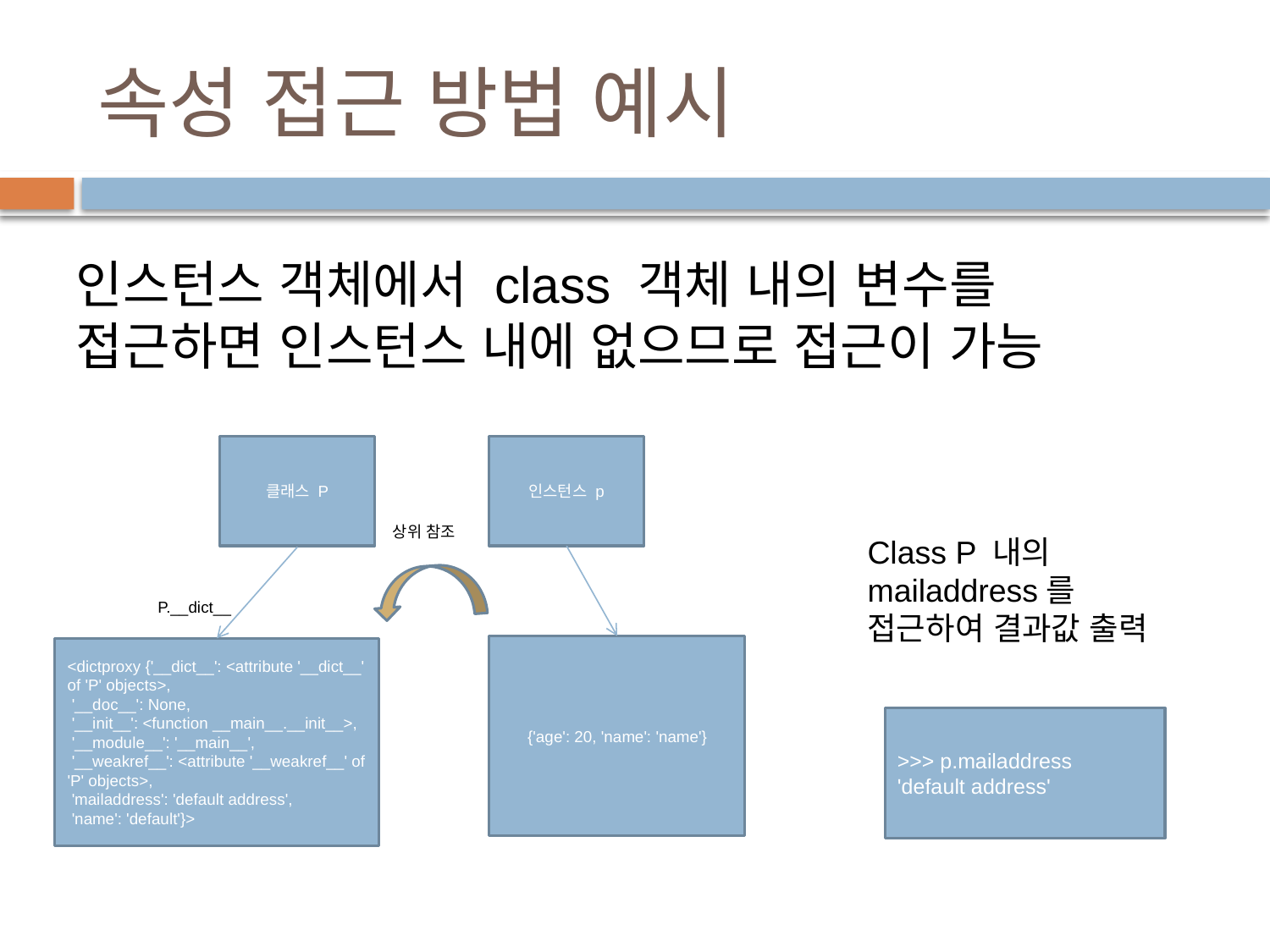

# 속성 접근 방법 예시
인스턴스 객체에서 class 객체 내의 변수를 접근하면 인스턴스 내에 없으므로 접근이 가능
클래스 P
인스턴스 p

상위 참조
P.__dict__
{'age': 20, 'name': 'name'}
<dictproxy {'__dict__': <attribute '__dict__' of 'P' objects>,
 '__doc__': None,
 '__init__': <function __main__.__init__>,
 '__module__': '__main__',
 '__weakref__': <attribute '__weakref__' of 'P' objects>,
 'mailaddress': 'default address',
 'name': 'default'}>
Class P 내의 mailaddress를 접근하여 결과값 출력
>>> p.mailaddress
'default address'